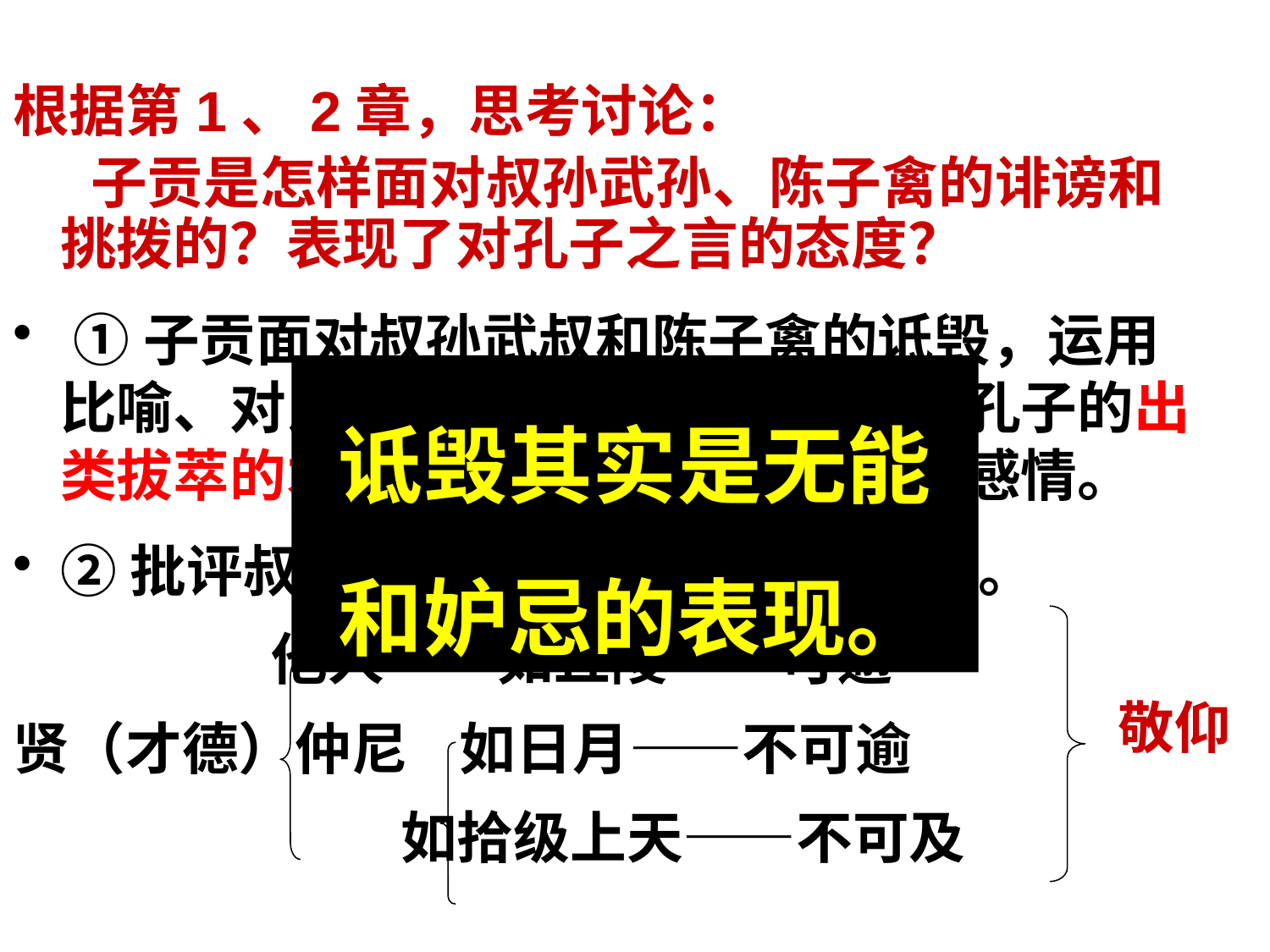

根据第1、2章，思考讨论：
     子贡是怎样面对叔孙武孙、陈子禽的诽谤和挑拨的？表现了对孔子之言的态度？
 ①子贡面对叔孙武叔和陈子禽的诋毁，运用比喻、对比的手法，捍卫孔子，表现孔子的出类拔萃的才德以及对孔子无限敬仰的感情。
②批评叔孙武叔是不自量的、无知的。
                   他人——如丘陵——可逾
贤（才德）仲尼    如日月——不可逾
                             如拾级上天——不可及

诋毁其实是无能和妒忌的表现。

敬仰